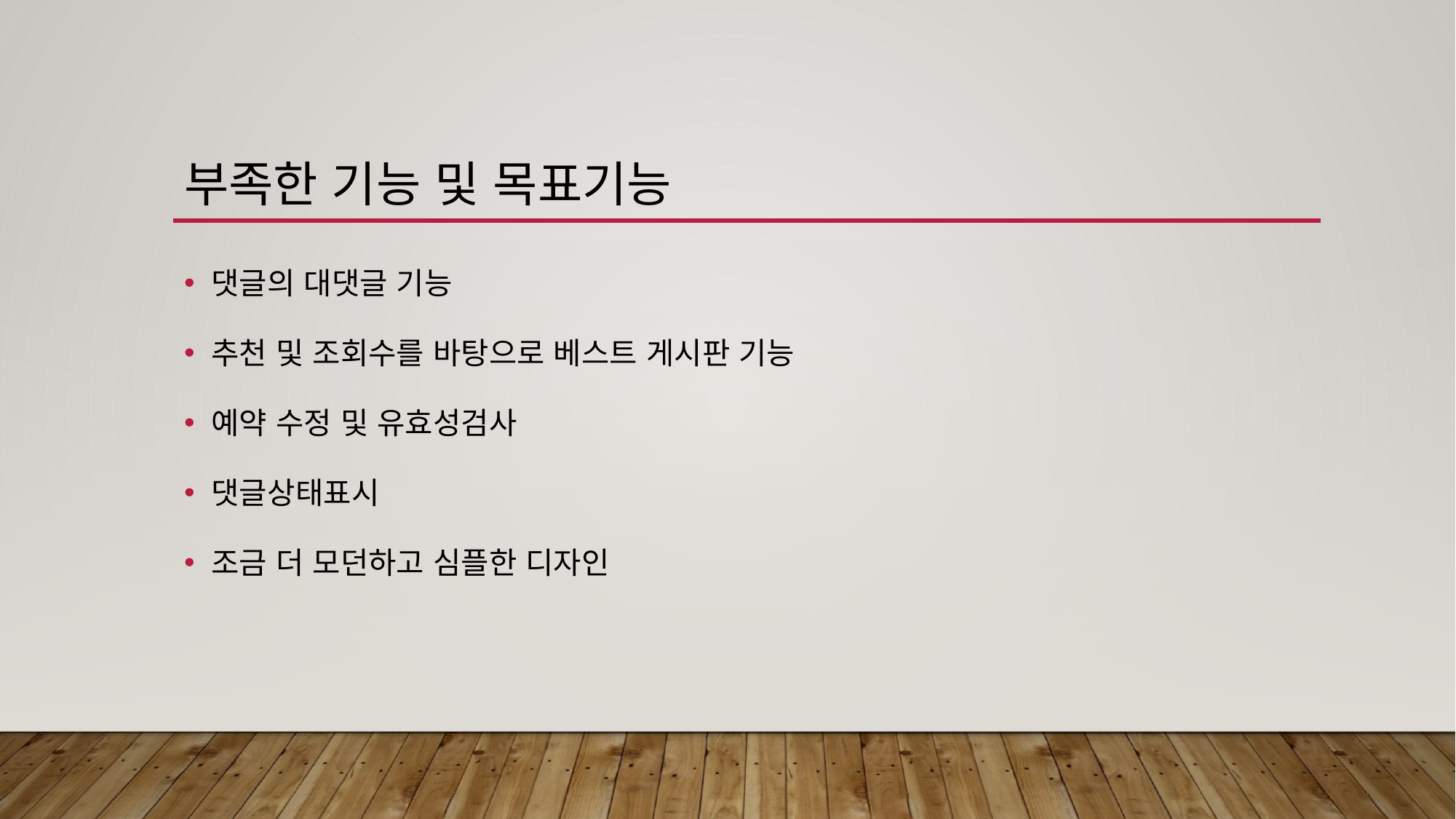

# 부족한 기능 및 목표기능
댓글의 대댓글 기능
추천 및 조회수를 바탕으로 베스트 게시판 기능
예약 수정 및 유효성검사
댓글상태표시
조금 더 모던하고 심플한 디자인